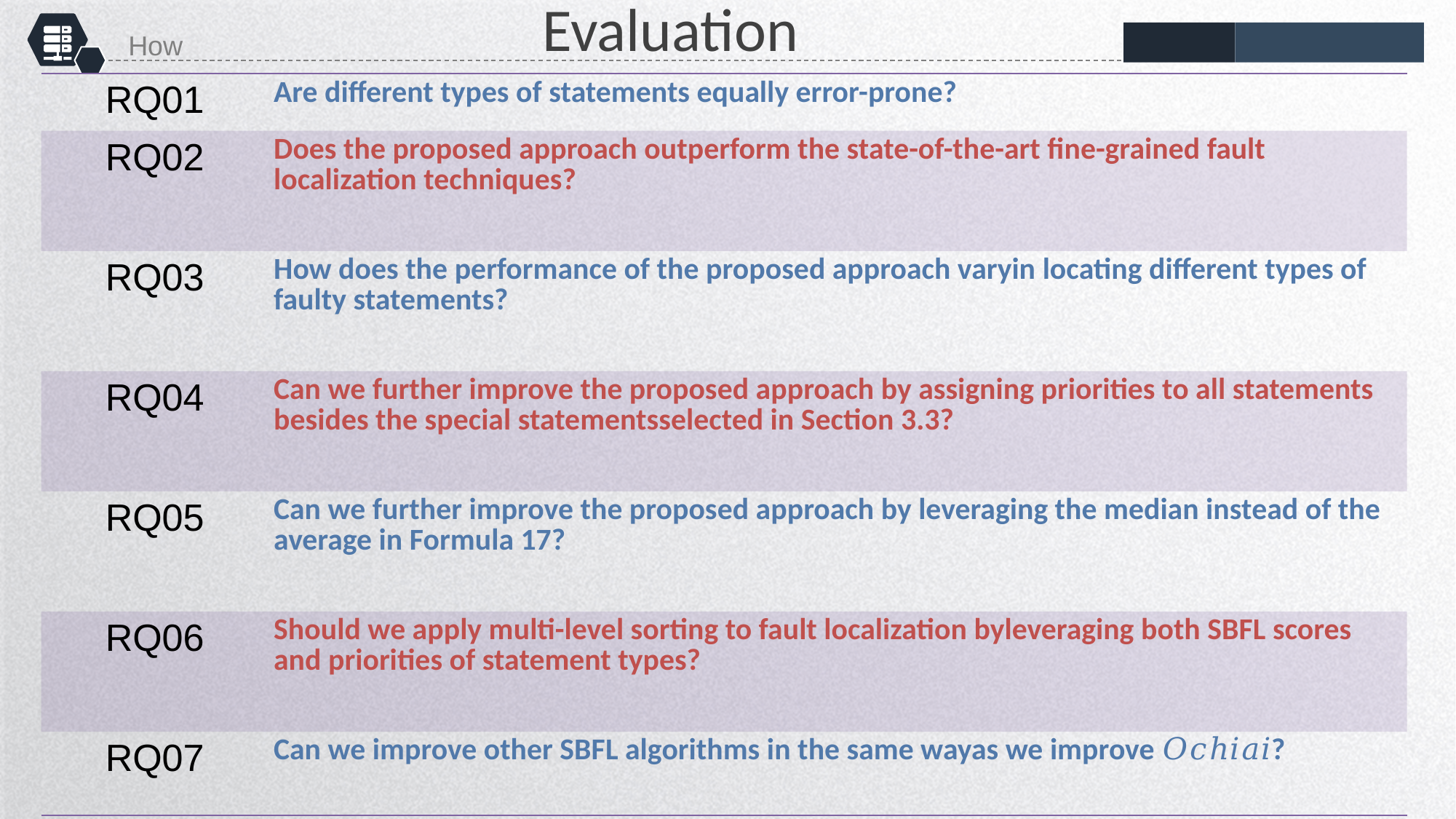

Evaluation
How

| RQ01 | Are different types of statements equally error-prone? |
| --- | --- |
| RQ02 | Does the proposed approach outperform the state-of-the-art fine-grained fault localization techniques? |
| RQ03 | How does the performance of the proposed approach varyin locating different types of faulty statements? |
| RQ04 | Can we further improve the proposed approach by assigning priorities to all statements besides the special statementsselected in Section 3.3? |
| RQ05 | Can we further improve the proposed approach by leveraging the median instead of the average in Formula 17? |
| RQ06 | Should we apply multi-level sorting to fault localization byleveraging both SBFL scores and priorities of statement types? |
| RQ07 | Can we improve other SBFL algorithms in the same wayas we improve 𝑂𝑐ℎ𝑖𝑎𝑖? |
延时符